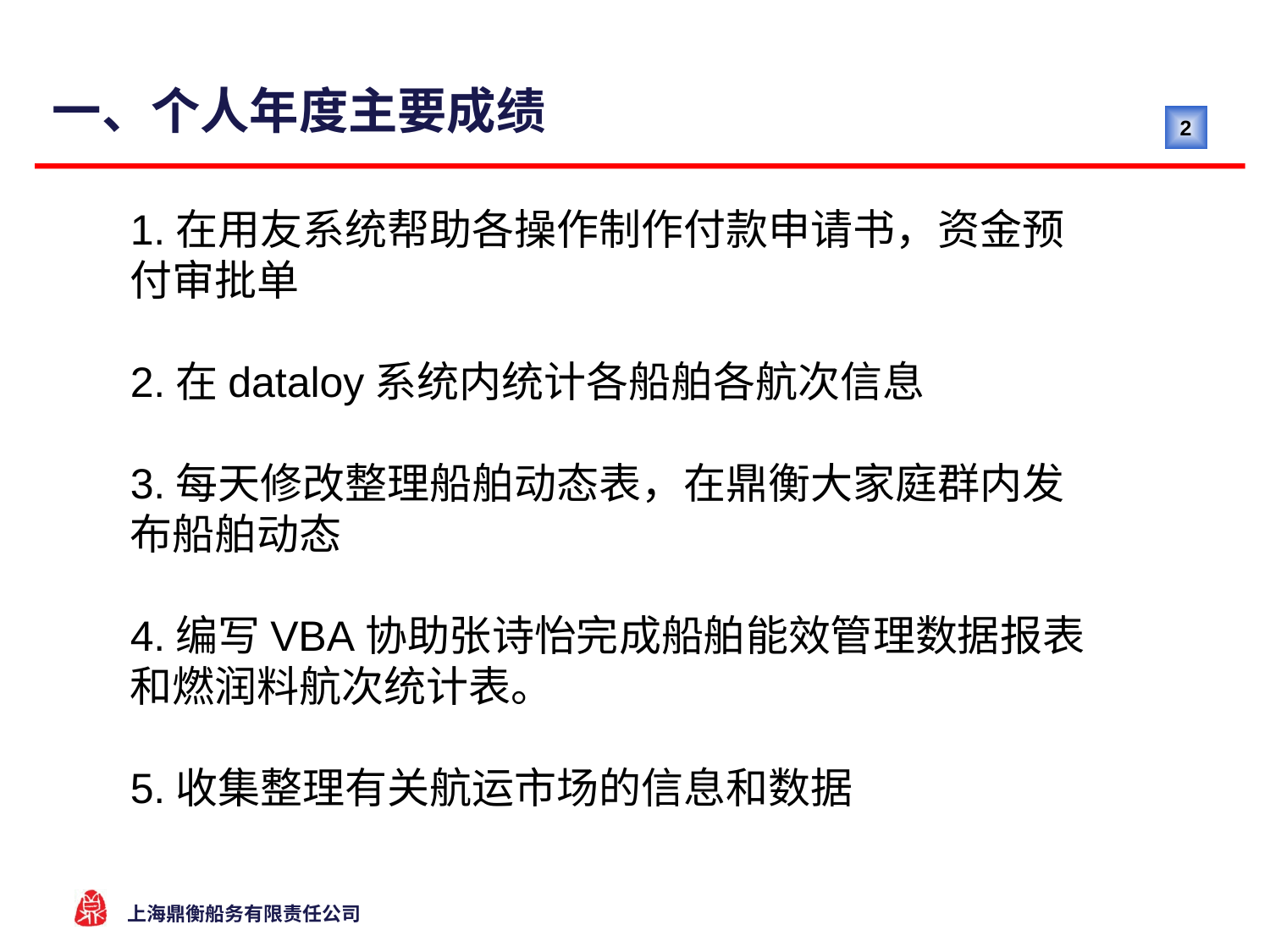

# 一、个人年度主要成绩
1.在用友系统帮助各操作制作付款申请书，资金预付审批单

2.在dataloy系统内统计各船舶各航次信息

3.每天修改整理船舶动态表，在鼎衡大家庭群内发布船舶动态

4.编写VBA协助张诗怡完成船舶能效管理数据报表和燃润料航次统计表。

5.收集整理有关航运市场的信息和数据